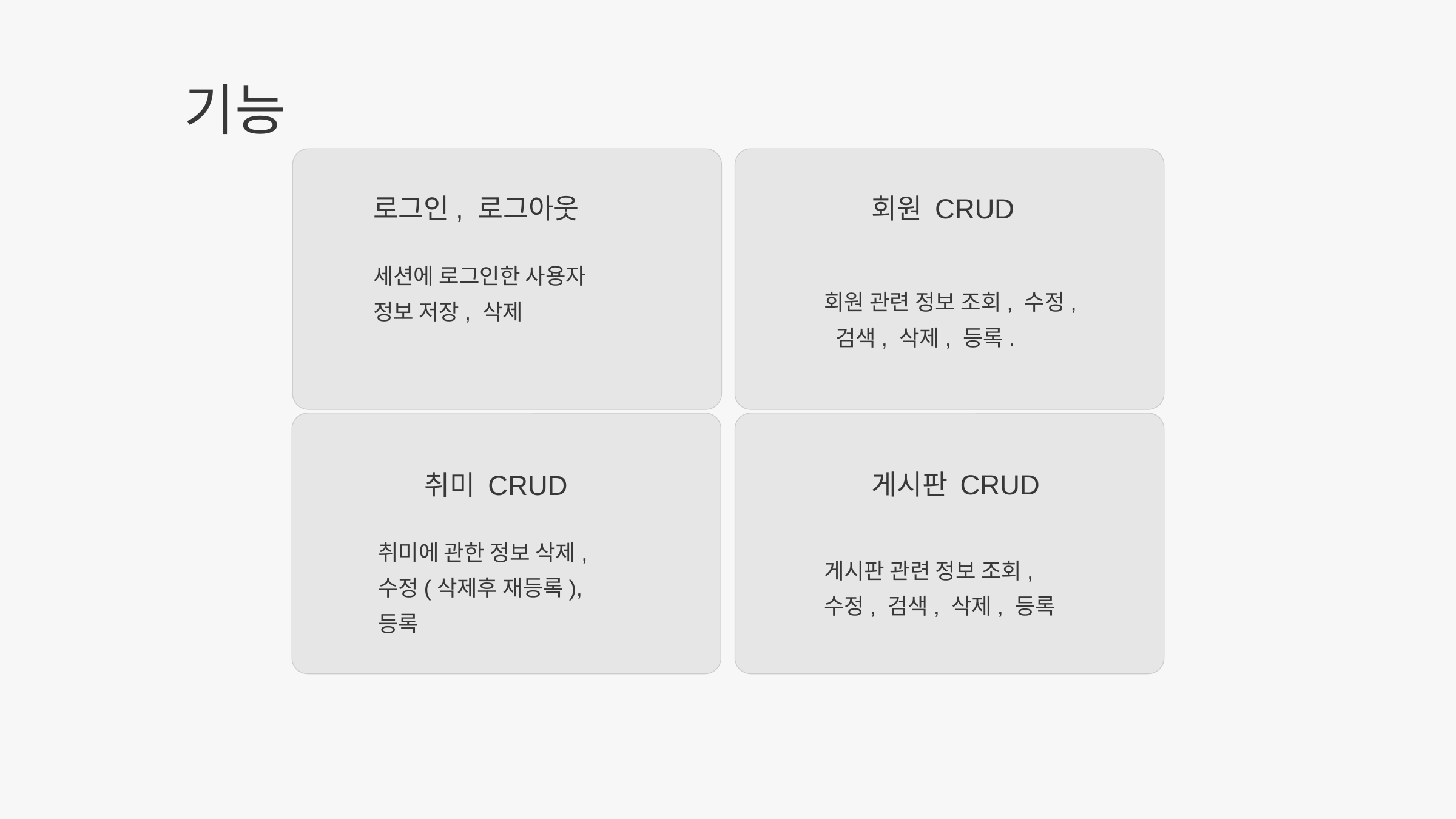

기능

로그인, 로그아웃
회원 CRUD
세션에 로그인한 사용자 정보 저장, 삭제
회원 관련 정보 조회, 수정, 검색, 삭제, 등록.

게시판 CRUD
취미 CRUD
취미에 관한 정보 삭제, 수정(삭제후 재등록), 등록
게시판 관련 정보 조회, 수정, 검색, 삭제, 등록